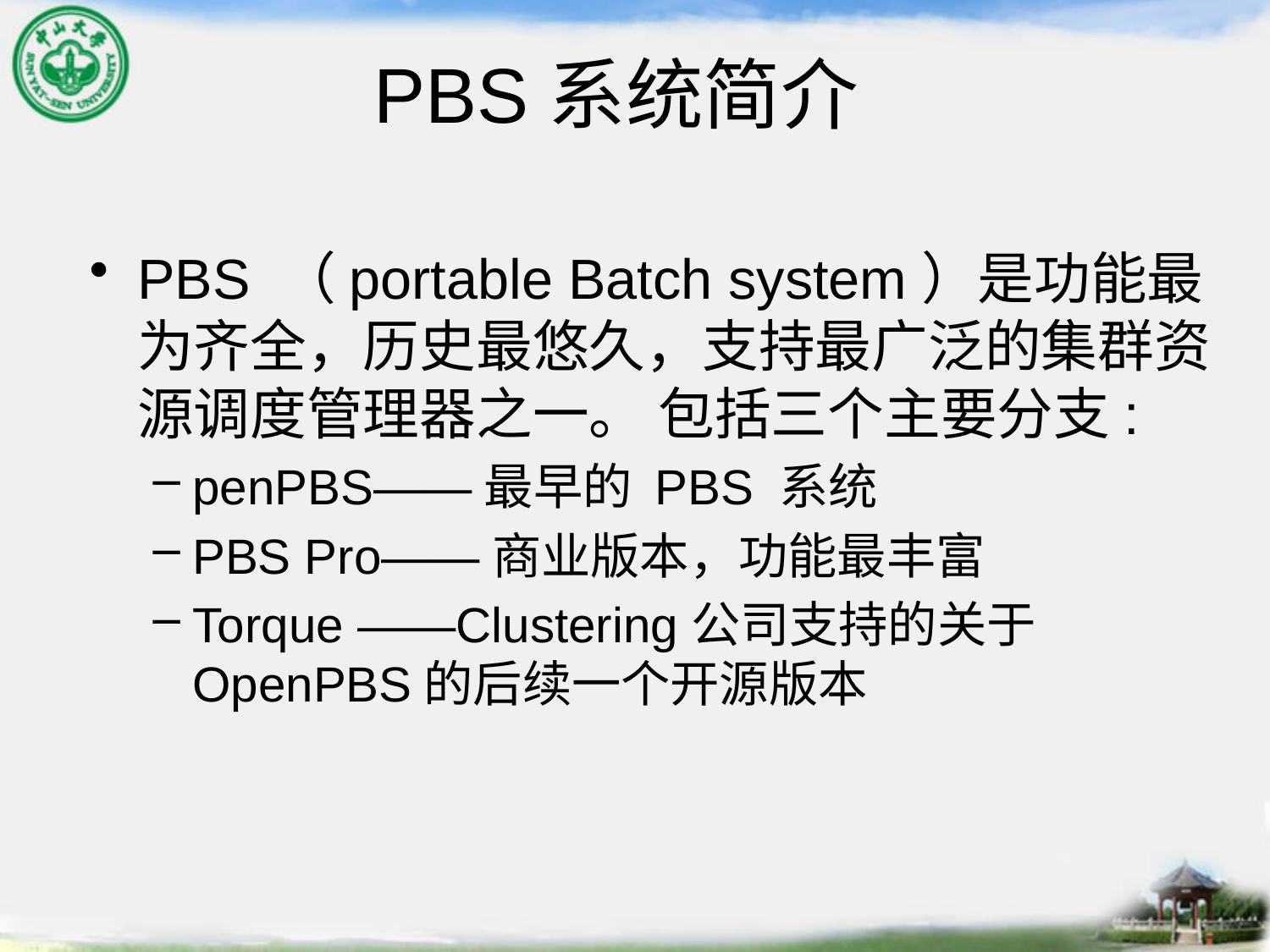

# PBS系统简介
PBS （portable Batch system）是功能最为齐全，历史最悠久，支持最广泛的集群资源调度管理器之一。 包括三个主要分支:
penPBS——最早的 PBS 系统
PBS Pro——商业版本，功能最丰富
Torque ——Clustering公司支持的关于OpenPBS的后续一个开源版本